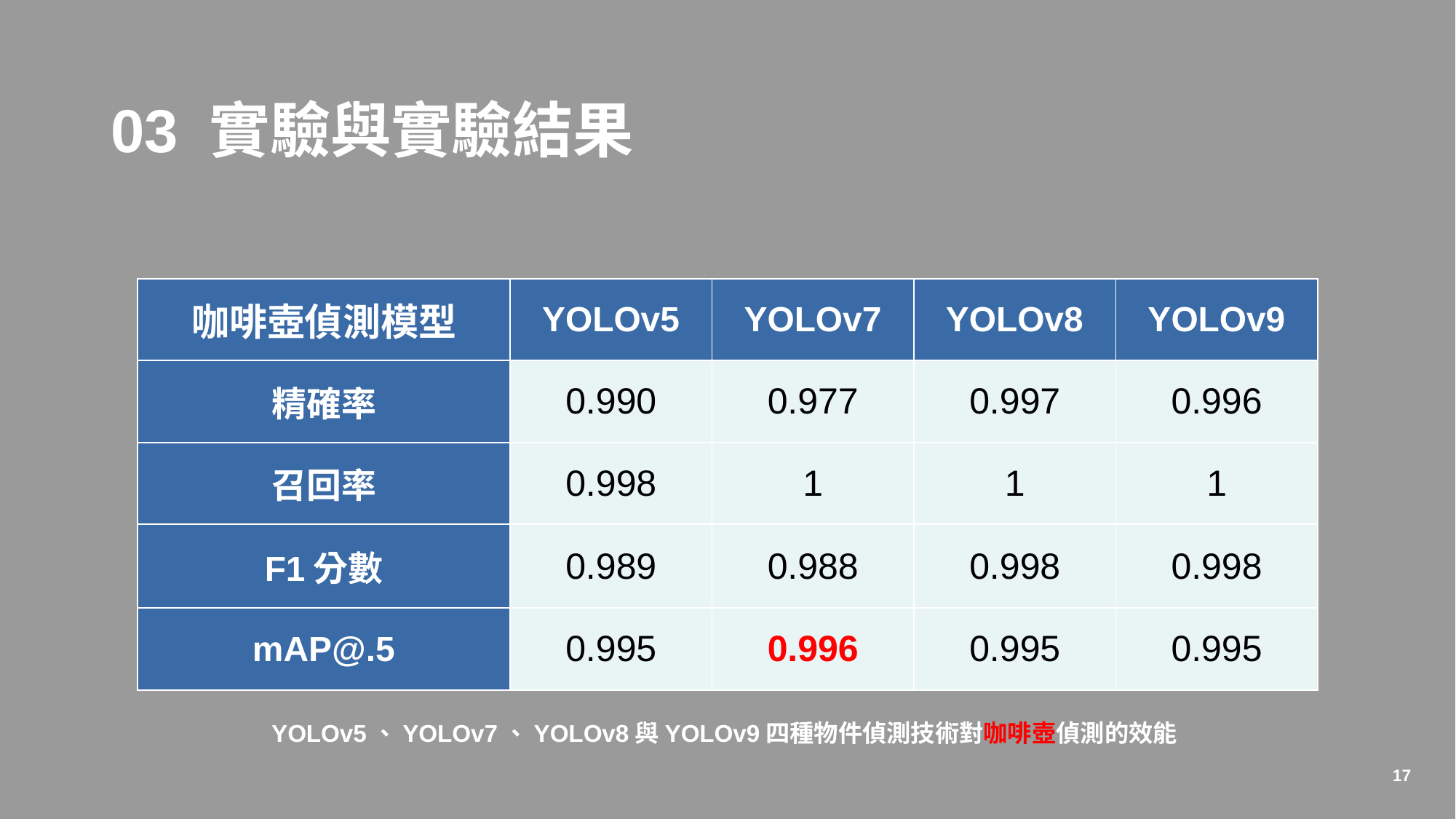

03 實驗與實驗結果
| 咖啡壺偵測模型 | YOLOv5 | YOLOv7 | YOLOv8 | YOLOv9 |
| --- | --- | --- | --- | --- |
| 精確率 | 0.990 | 0.977 | 0.997 | 0.996 |
| 召回率 | 0.998 | 1 | 1 | 1 |
| F1分數 | 0.989 | 0.988 | 0.998 | 0.998 |
| mAP@.5 | 0.995 | 0.996 | 0.995 | 0.995 |
YOLOv5、YOLOv7、YOLOv8與YOLOv9四種物件偵測技術對咖啡壺偵測的效能
17